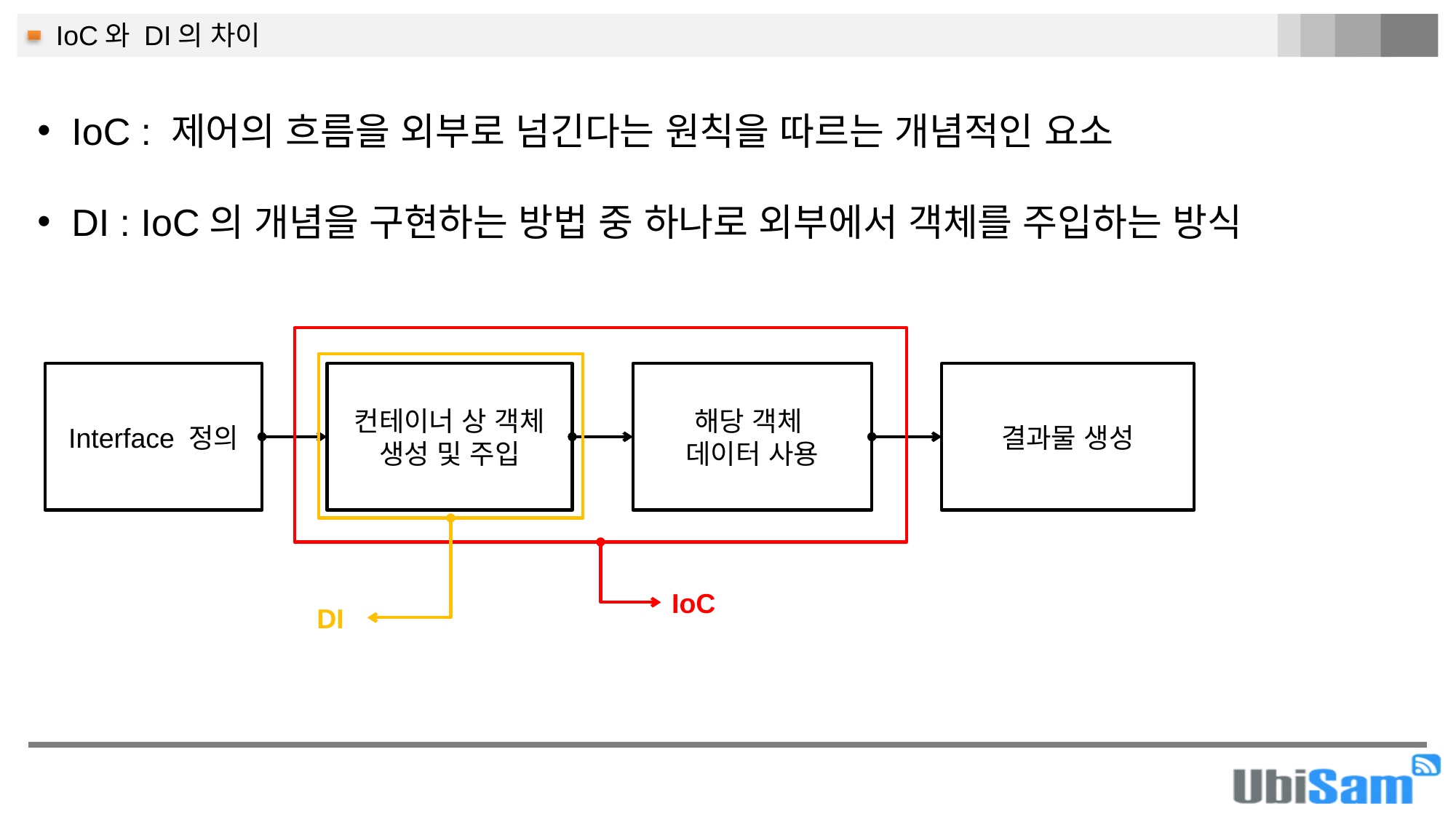

IoC와 DI의 차이
IoC : 제어의 흐름을 외부로 넘긴다는 원칙을 따르는 개념적인 요소

DI : IoC의 개념을 구현하는 방법 중 하나로 외부에서 객체를 주입하는 방식

Interface 정의
컨테이너 상 객체 생성 및 주입
해당 객체
데이터 사용
결과물 생성
IoC
DI